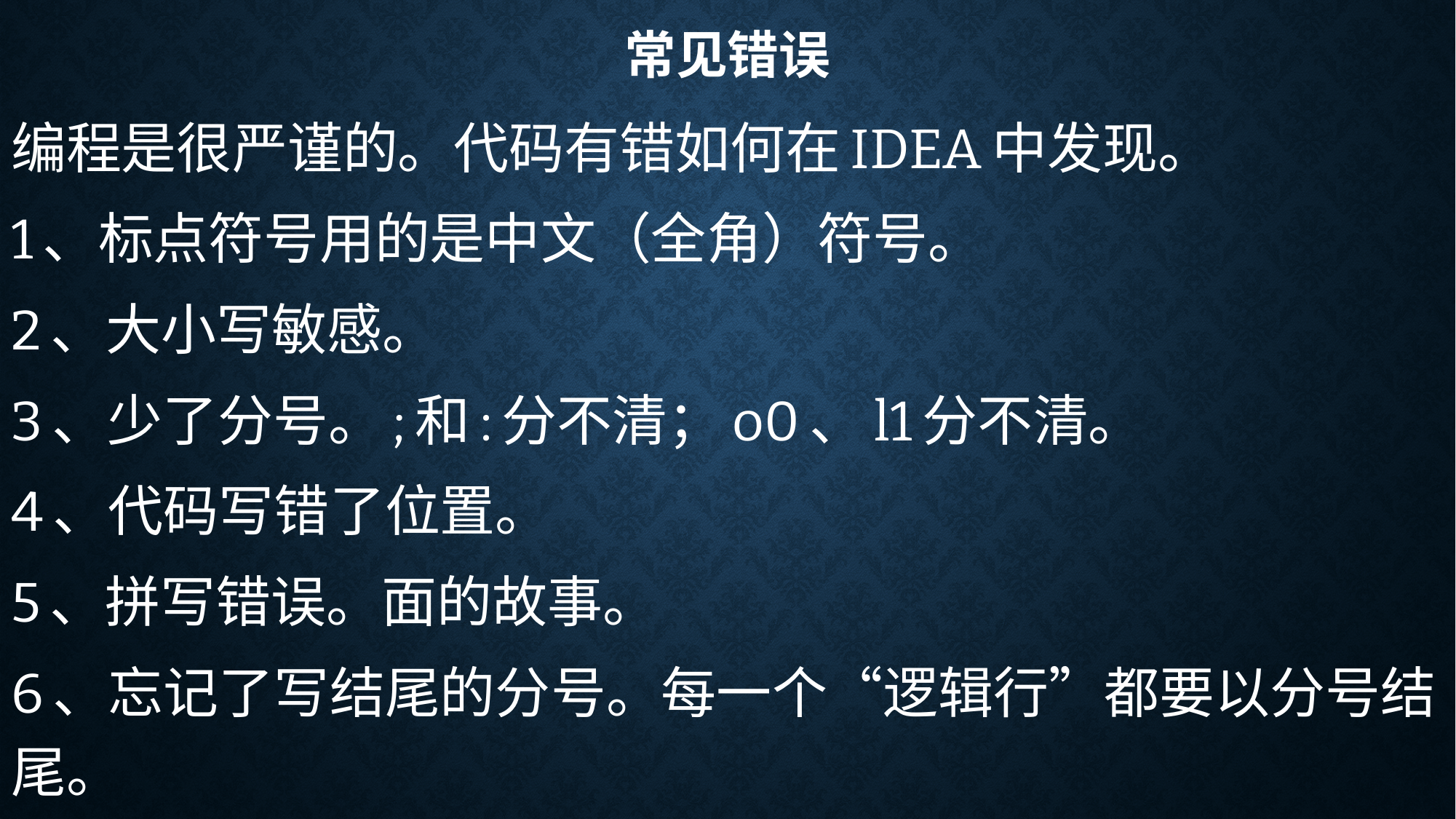

# 常见错误
编程是很严谨的。代码有错如何在IDEA中发现。
1、标点符号用的是中文（全角）符号。
2、大小写敏感。
3、少了分号。;和:分不清；o0、l1分不清。
4、代码写错了位置。
5、拼写错误。面的故事。
6、忘记了写结尾的分号。每一个“逻辑行”都要以分号结尾。